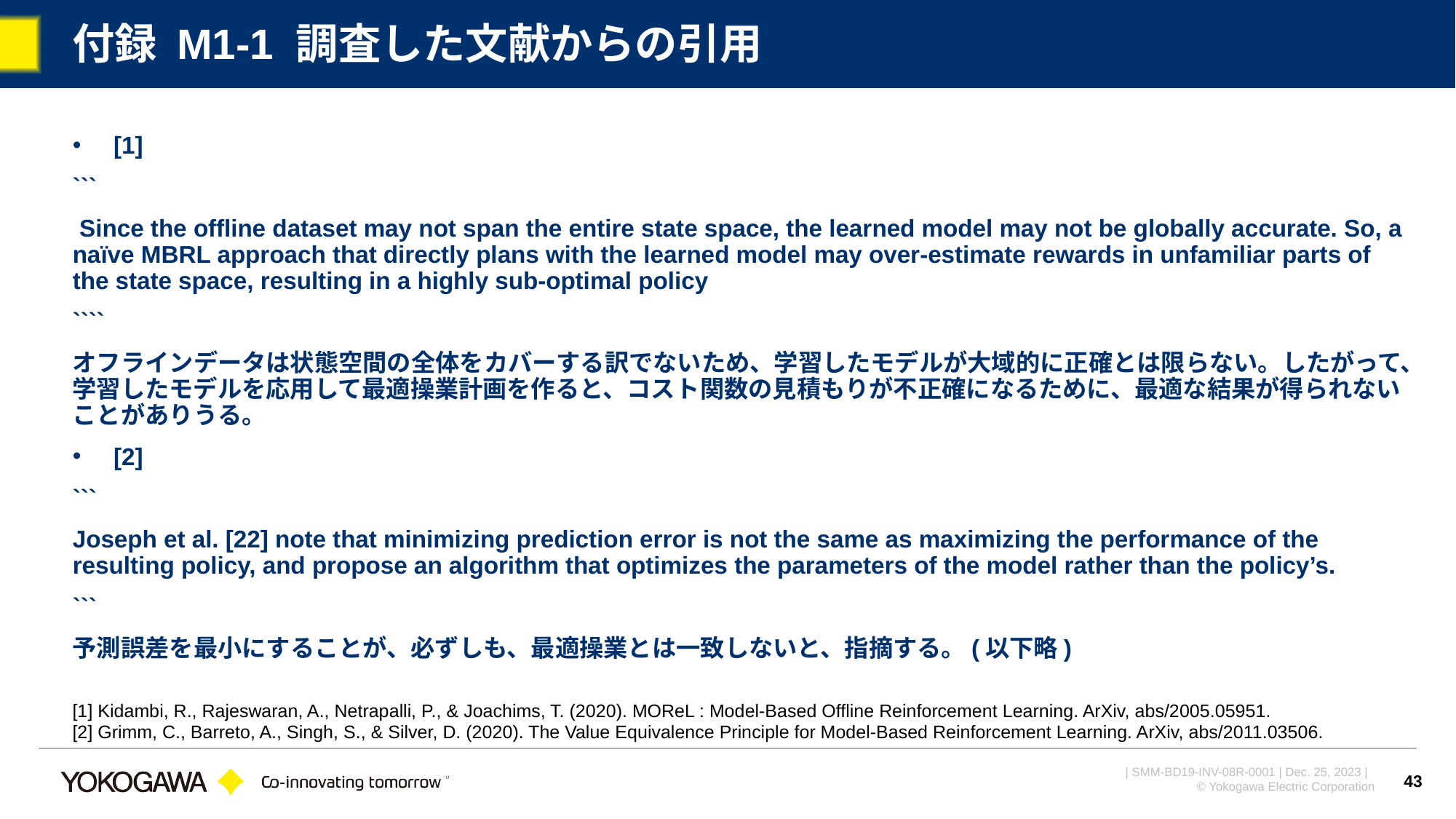

# 付録 M1-1 調査した文献からの引用
[1]
```
 Since the offline dataset may not span the entire state space, the learned model may not be globally accurate. So, a naïve MBRL approach that directly plans with the learned model may over-estimate rewards in unfamiliar parts of the state space, resulting in a highly sub-optimal policy
````
オフラインデータは状態空間の全体をカバーする訳でないため、学習したモデルが大域的に正確とは限らない。したがって、学習したモデルを応用して最適操業計画を作ると、コスト関数の見積もりが不正確になるために、最適な結果が得られないことがありうる。
[2]
```
Joseph et al. [22] note that minimizing prediction error is not the same as maximizing the performance of the resulting policy, and propose an algorithm that optimizes the parameters of the model rather than the policy’s.
```
予測誤差を最小にすることが、必ずしも、最適操業とは一致しないと、指摘する。(以下略)
[1] Kidambi, R., Rajeswaran, A., Netrapalli, P., & Joachims, T. (2020). MOReL : Model-Based Offline Reinforcement Learning. ArXiv, abs/2005.05951.
[2] Grimm, C., Barreto, A., Singh, S., & Silver, D. (2020). The Value Equivalence Principle for Model-Based Reinforcement Learning. ArXiv, abs/2011.03506.
43